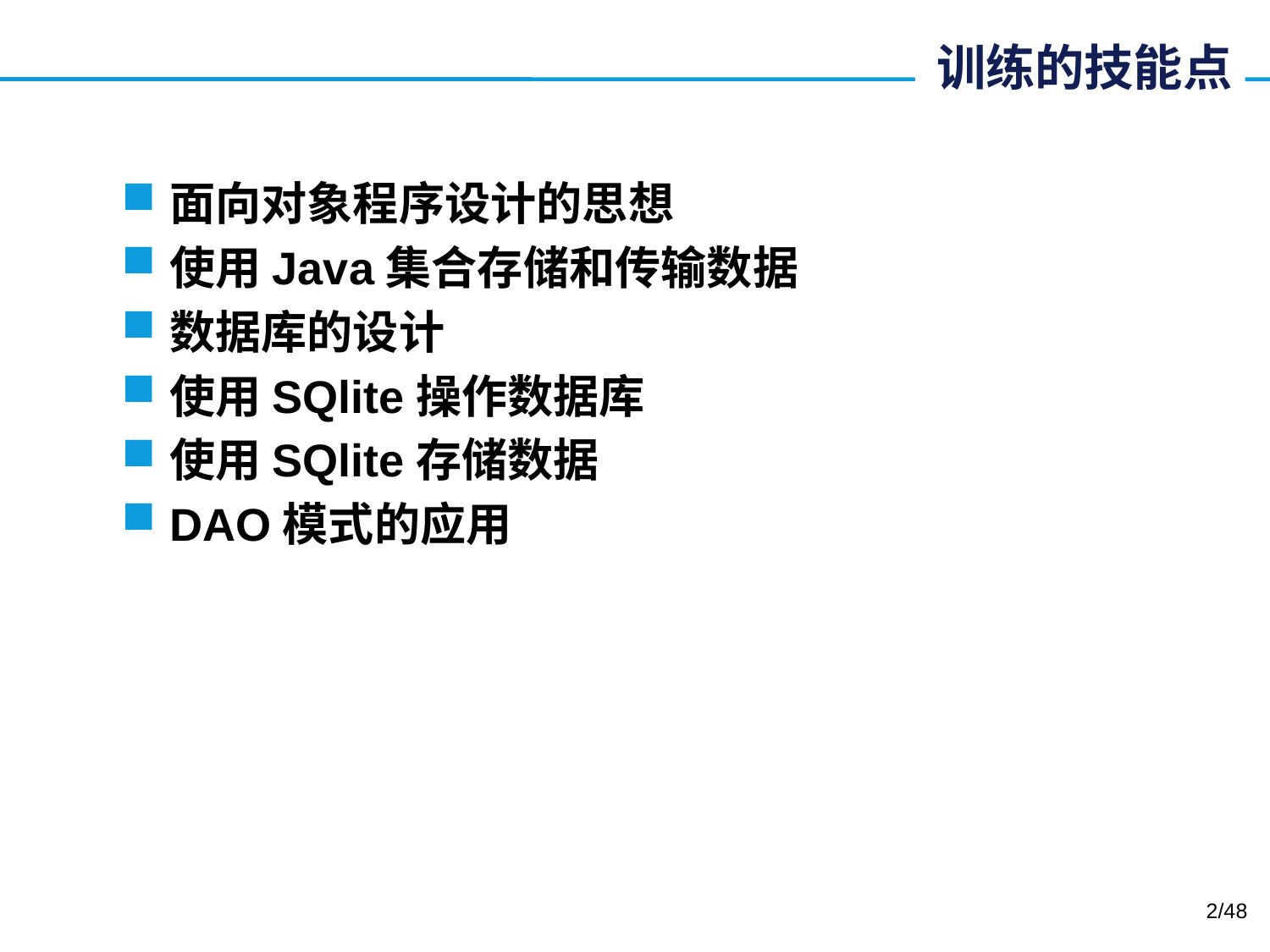

# 训练的技能点
面向对象程序设计的思想
使用Java集合存储和传输数据
数据库的设计
使用SQlite操作数据库
使用SQlite存储数据
DAO模式的应用
2/48